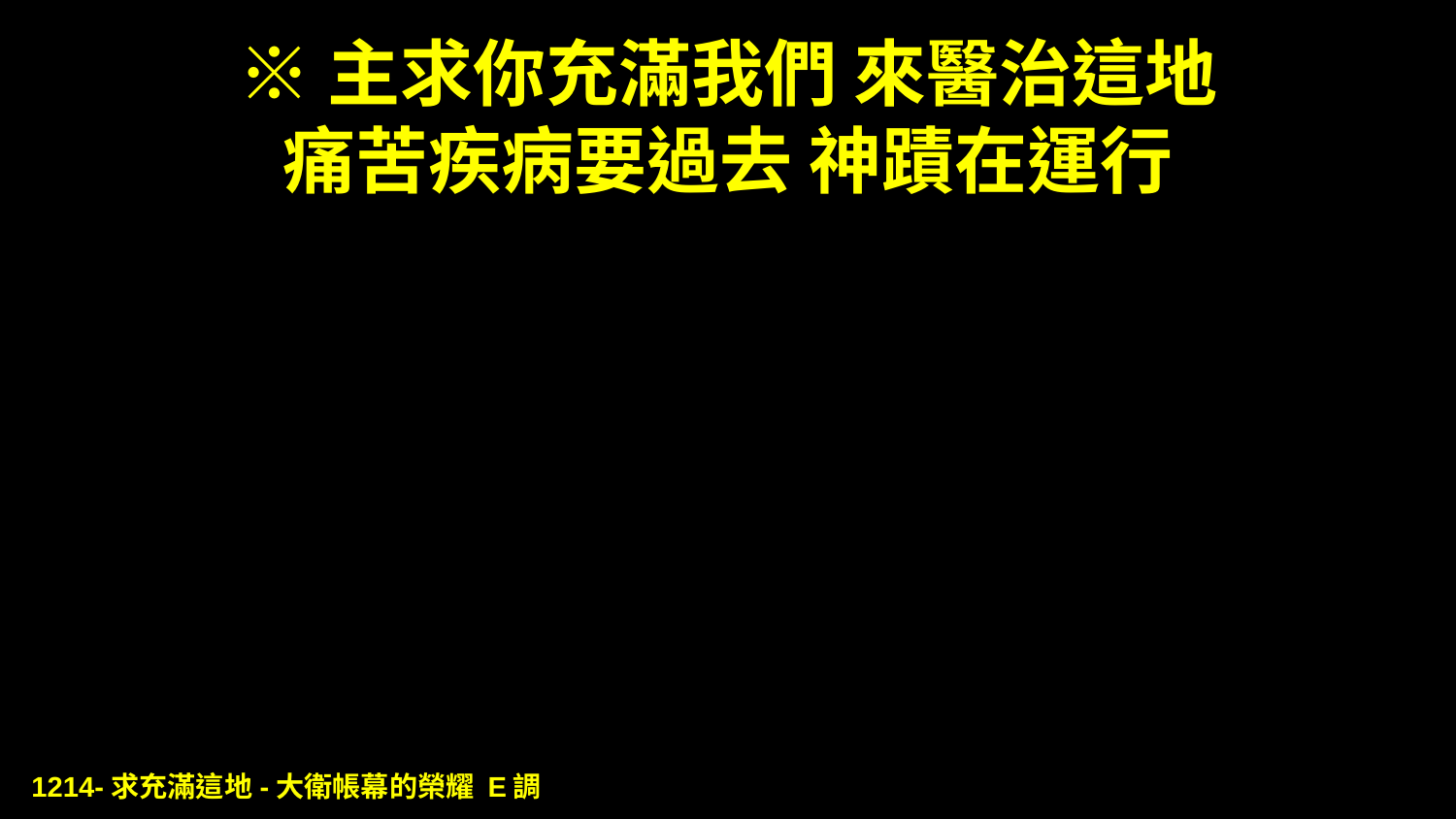

# ※主求你充滿我們 來醫治這地 痛苦疾病要過去 神蹟在運行
1214-求充滿這地-大衛帳幕的榮耀 E調